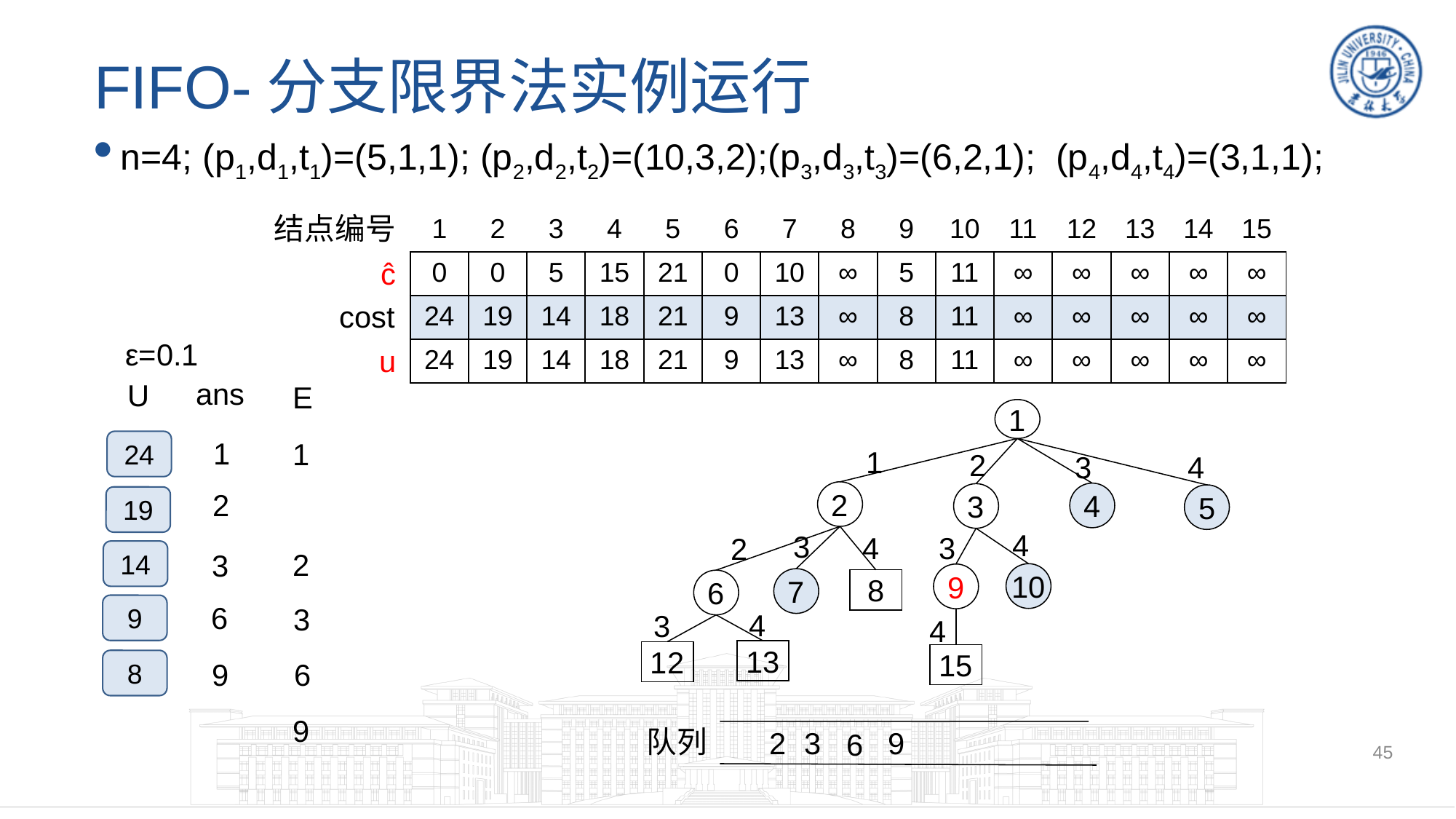

# FIFO-分支限界法实例运行
n=4; (p1,d1,t1)=(5,1,1); (p2,d2,t2)=(10,3,2);(p3,d3,t3)=(6,2,1);  (p4,d4,t4)=(3,1,1);

结点编号
| 1 | 2 | 3 | 4 | 5 | 6 | 7 | 8 | 9 | 10 | 11 | 12 | 13 | 14 | 15 |
| --- | --- | --- | --- | --- | --- | --- | --- | --- | --- | --- | --- | --- | --- | --- |
| 0 | 0 | 5 | 15 | 21 | 0 | 10 | ∞ | 5 | 11 | ∞ | ∞ | ∞ | ∞ | ∞ |
| 24 | 19 | 14 | 18 | 21 | 9 | 13 | ∞ | 8 | 11 | ∞ | ∞ | ∞ | ∞ | ∞ |
| 24 | 19 | 14 | 18 | 21 | 9 | 13 | ∞ | 8 | 11 | ∞ | ∞ | ∞ | ∞ | ∞ |
ĉ
cost
ε=0.1
u
ans
U
E
1
1
1
24
1
2
3
4
2
2
4
3
5
19
4
3
4
3
2
2
14
3
10
9
7
8
6
6
9
3
4
3
4
13
12
15
8
9
6
9
队列
2
3
9
6

45